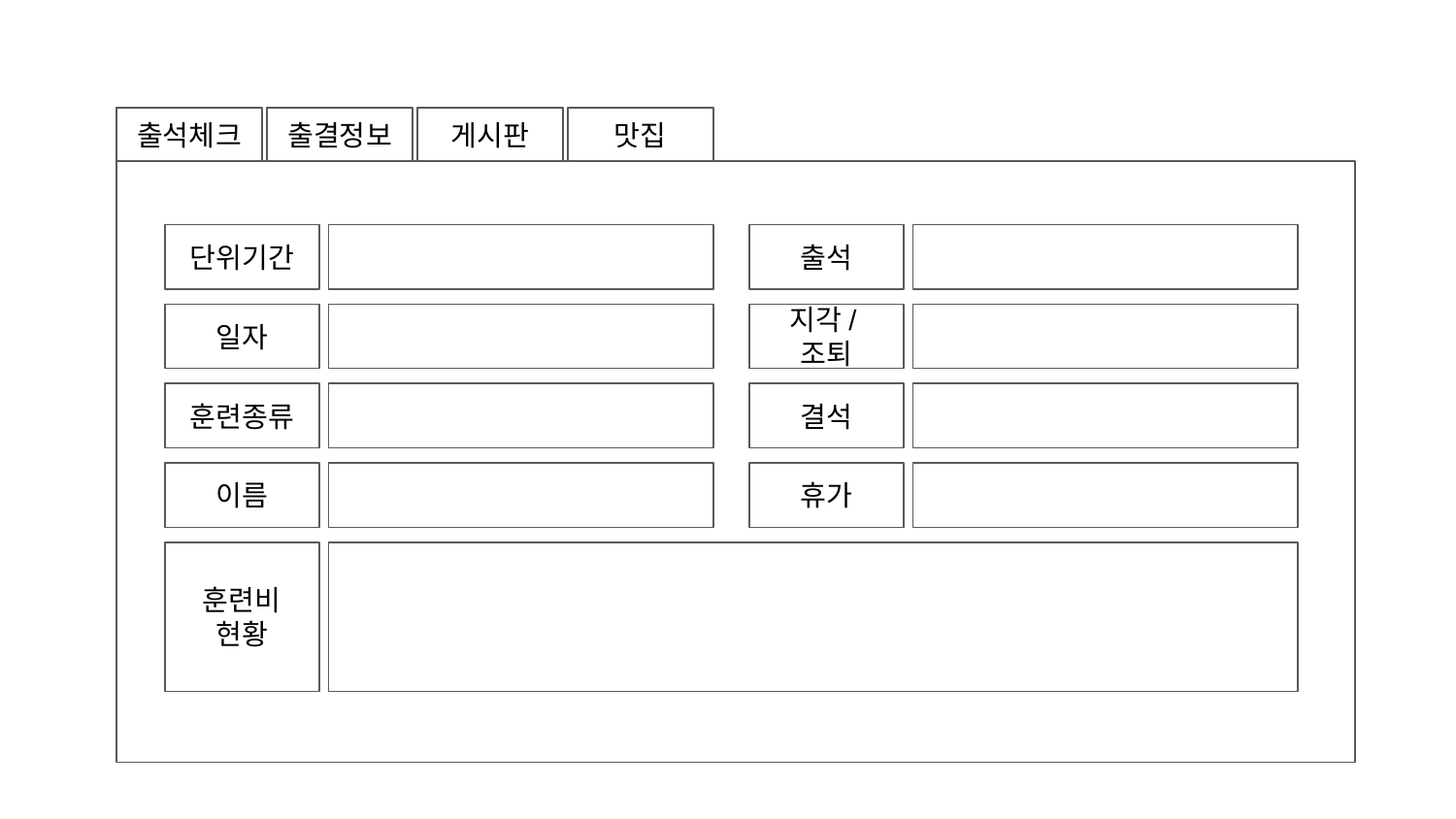

출석체크
출결정보
게시판
맛집

단위기간

출석

일자

지각/조퇴

훈련종류

결석

이름

휴가

훈련비
현황